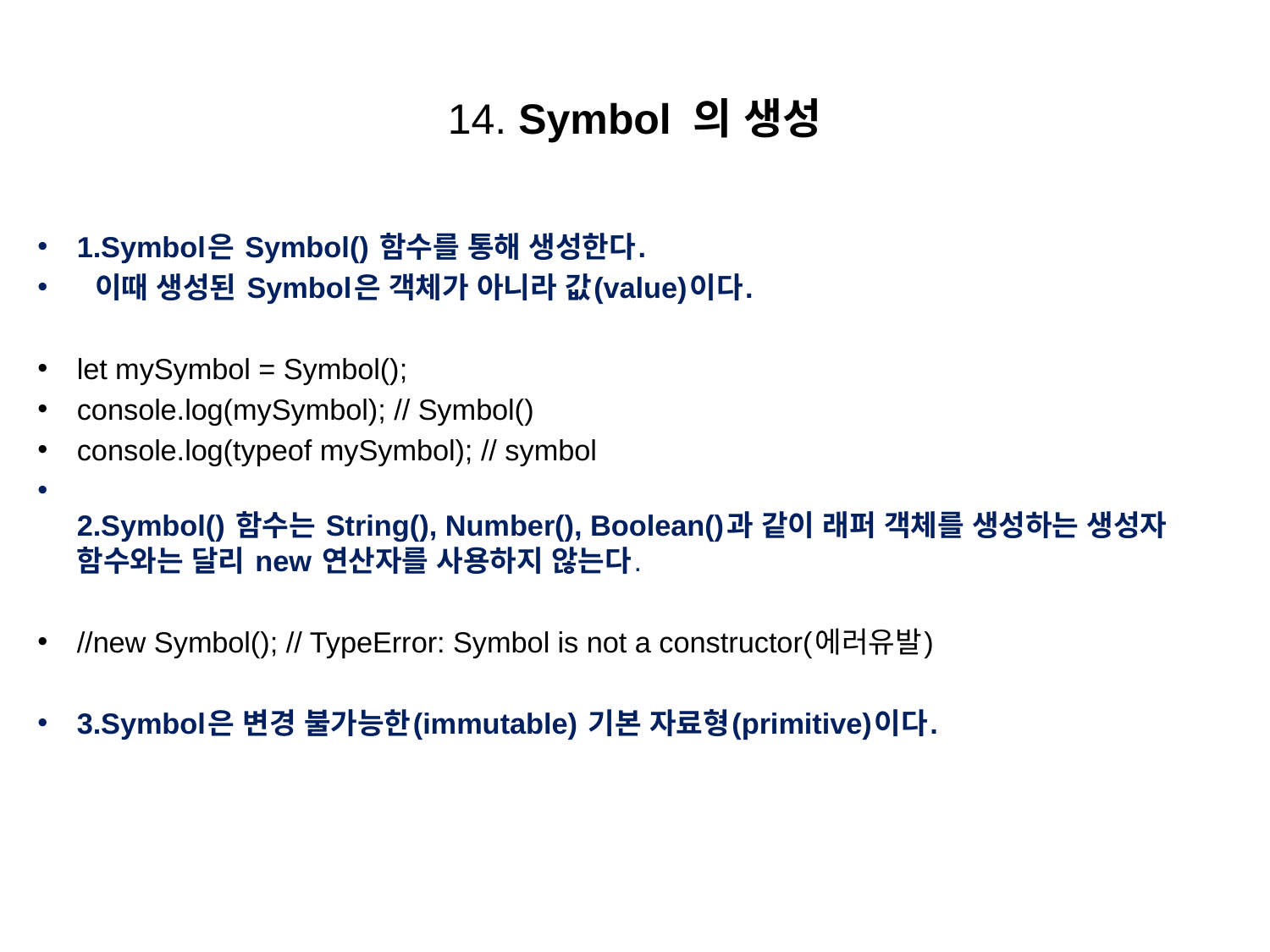

# 14. Symbol 의 생성
1.Symbol은 Symbol() 함수를 통해 생성한다.
  이때 생성된 Symbol은 객체가 아니라 값(value)이다.

let mySymbol = Symbol();
console.log(mySymbol); // Symbol()
console.log(typeof mySymbol); // symbol
2.Symbol() 함수는 String(), Number(), Boolean()과 같이 래퍼 객체를 생성하는 생성자 함수와는 달리 new 연산자를 사용하지 않는다.

//new Symbol(); // TypeError: Symbol is not a constructor(에러유발)

3.Symbol은 변경 불가능한(immutable) 기본 자료형(primitive)이다.